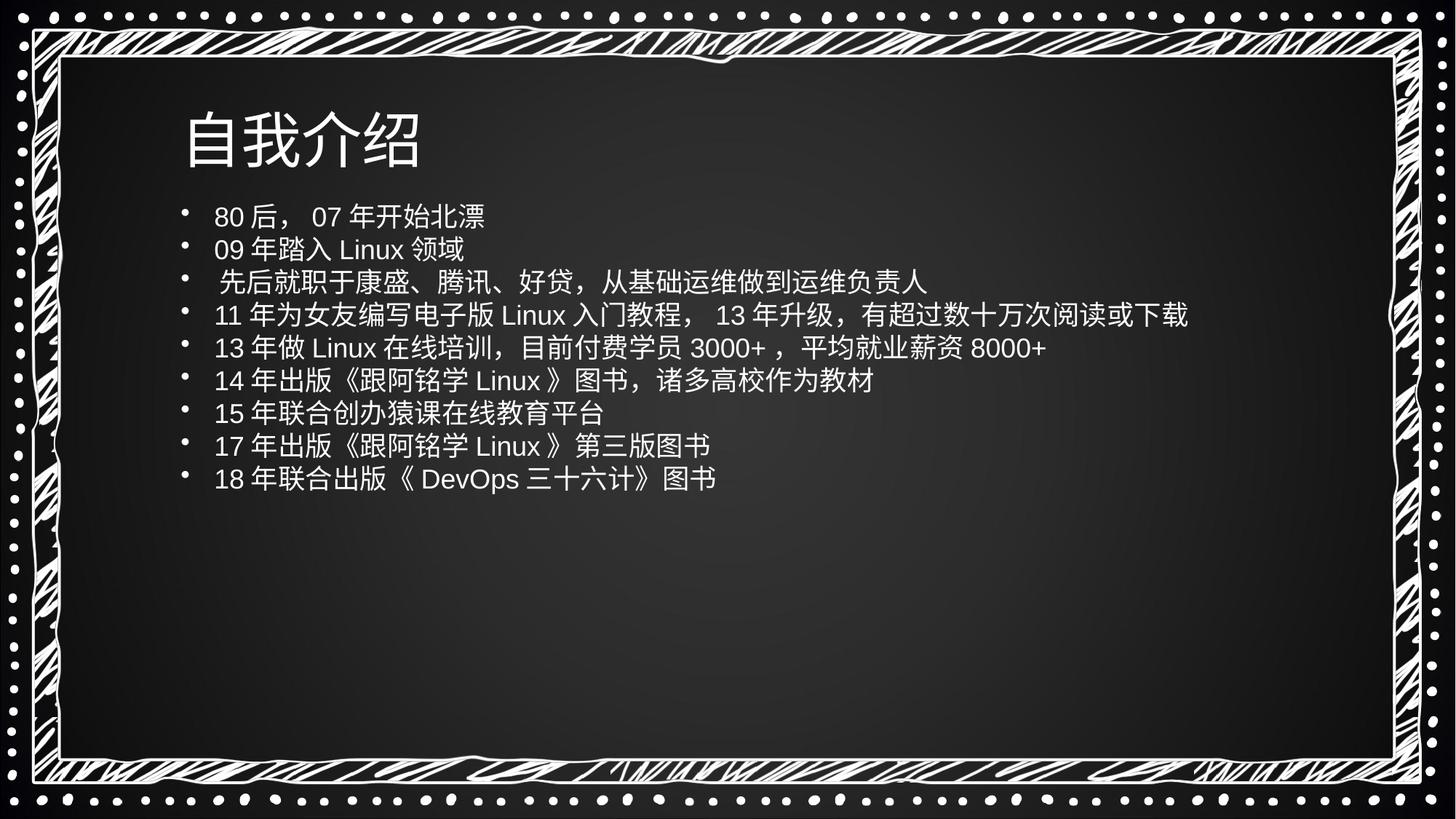

自我介绍
 80后，07年开始北漂
 09年踏入Linux领域
 先后就职于康盛、腾讯、好贷，从基础运维做到运维负责人
 11年为女友编写电子版Linux入门教程，13年升级，有超过数十万次阅读或下载
 13年做Linux在线培训，目前付费学员3000+，平均就业薪资8000+
 14年出版《跟阿铭学Linux》图书，诸多高校作为教材
 15年联合创办猿课在线教育平台
 17年出版《跟阿铭学Linux》第三版图书
 18年联合出版《DevOps三十六计》图书